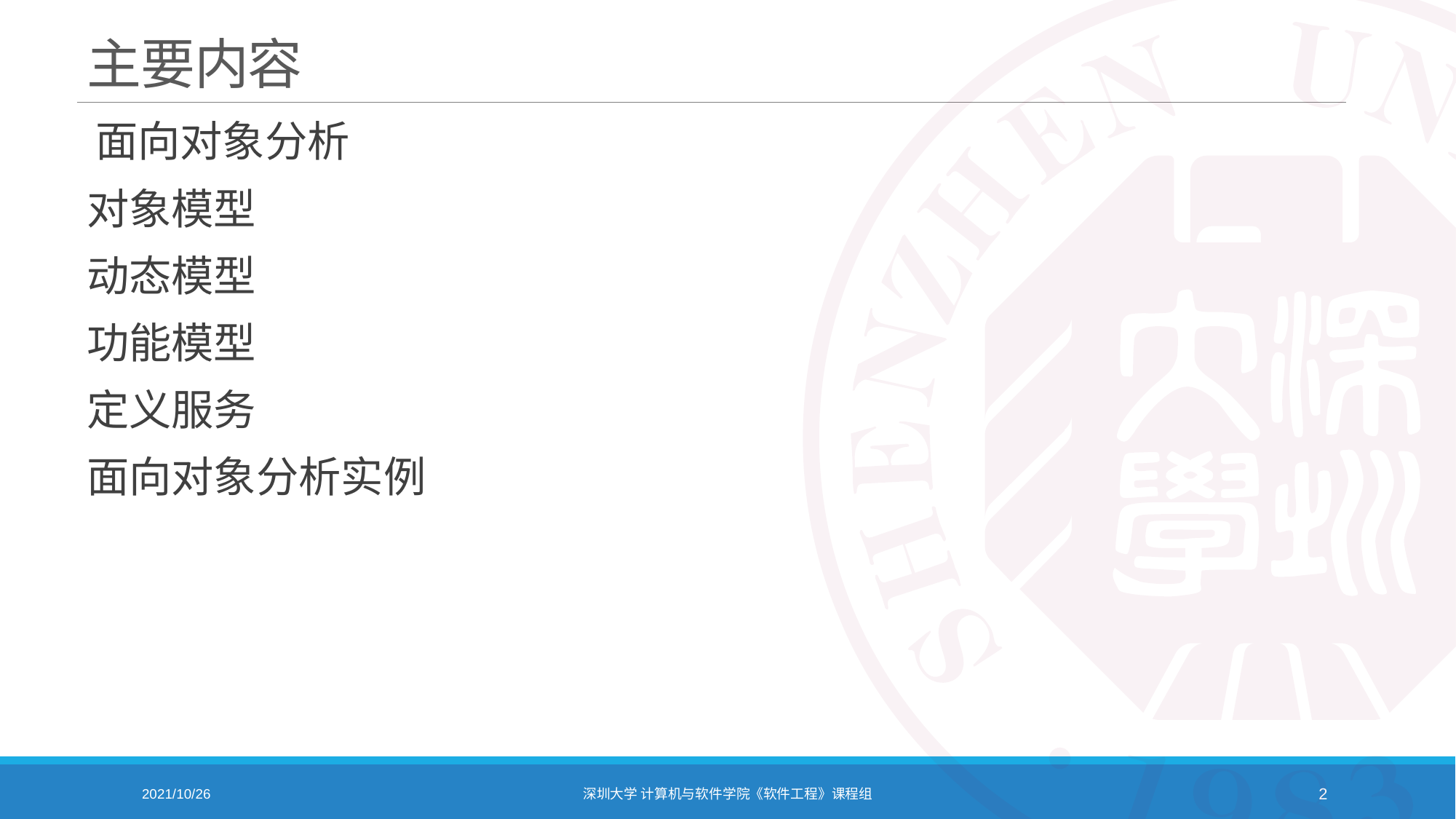

# 主要内容
 面向对象分析
对象模型
动态模型
功能模型
定义服务
面向对象分析实例

2021/10/26
深圳大学 计算机与软件学院《软件工程》课程组
2